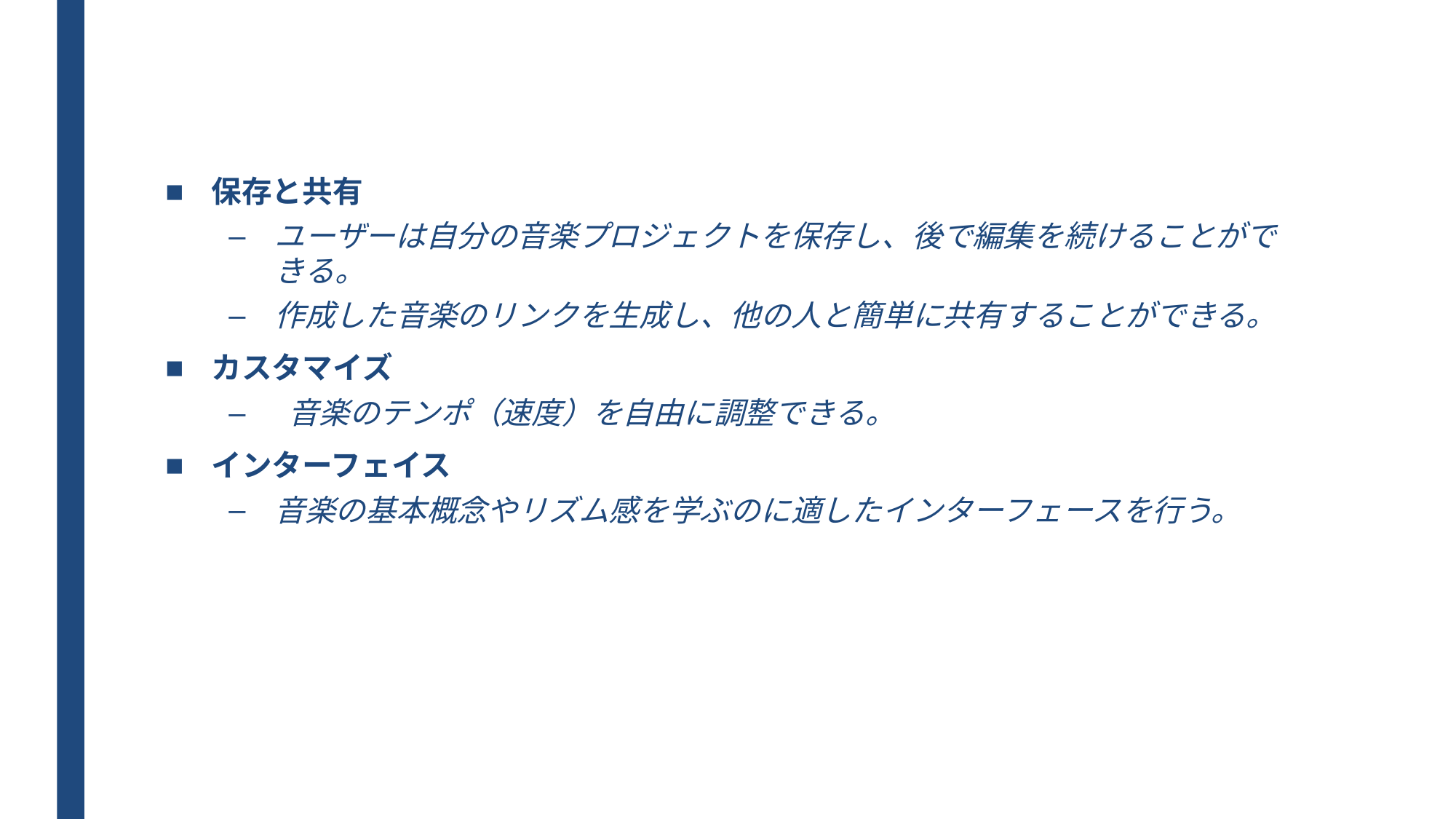

保存と共有
ユーザーは自分の音楽プロジェクトを保存し、後で編集を続けることができる。
作成した音楽のリンクを生成し、他の人と簡単に共有することができる。
カスタマイズ
 音楽のテンポ（速度）を自由に調整できる。
インターフェイス
音楽の基本概念やリズム感を学ぶのに適したインターフェースを行う。